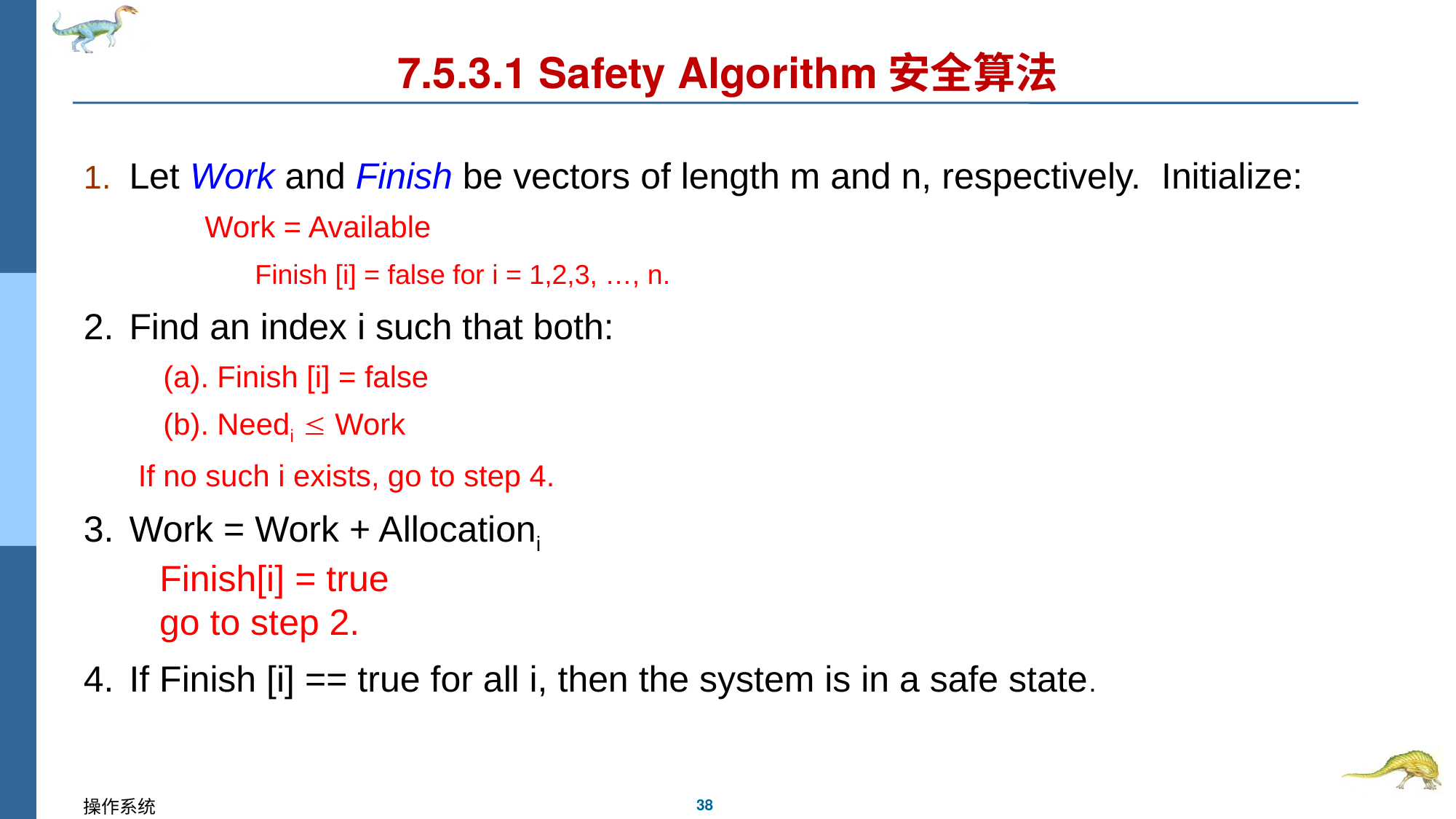

# 7.5.3.1 Safety Algorithm安全算法
Let Work and Finish be vectors of length m and n, respectively.  Initialize:
                  Work = Available
		  Finish [i] = false for i = 1,2,3, …, n.
2.	Find an index i such that both:
   (a). Finish [i] = false
   (b). Needi ≤ Work
If no such i exists, go to step 4.
3.	Work = Work + Allocationi
   Finish[i] = true
   go to step 2.
4.	If Finish [i] == true for all i, then the system is in a safe state.